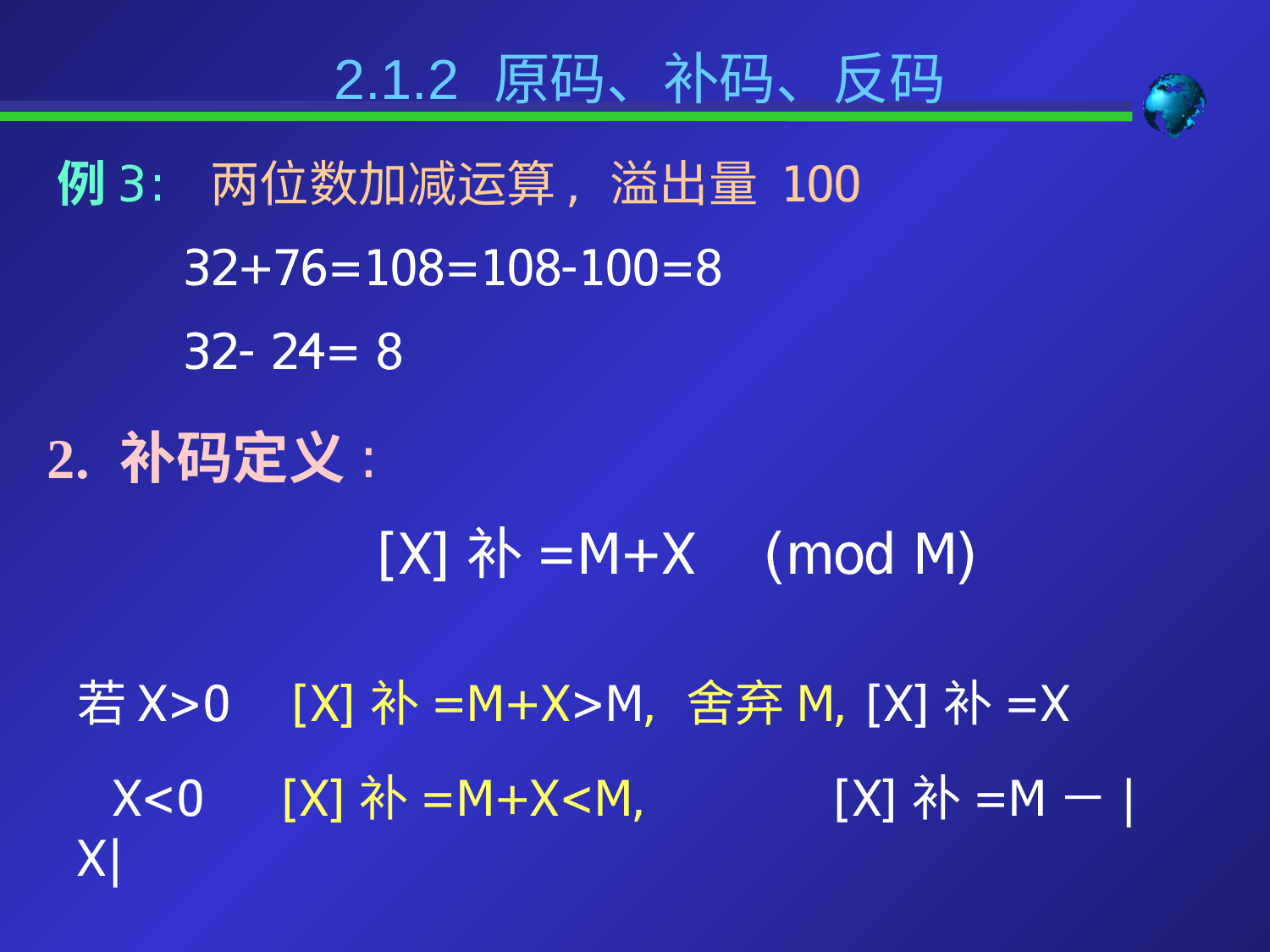

2.1.2 原码、补码、反码
例3:  两位数加减运算, 溢出量 100
	32+76=108=108-100=8
	32- 24= 8
2. 补码定义:
			 [X]补=M+X    (mod M)
若X>0    [X]补=M+X>M, 舍弃M, [X]补=X
  X<0     [X]补=M+X<M,            [X]补=M－|X|